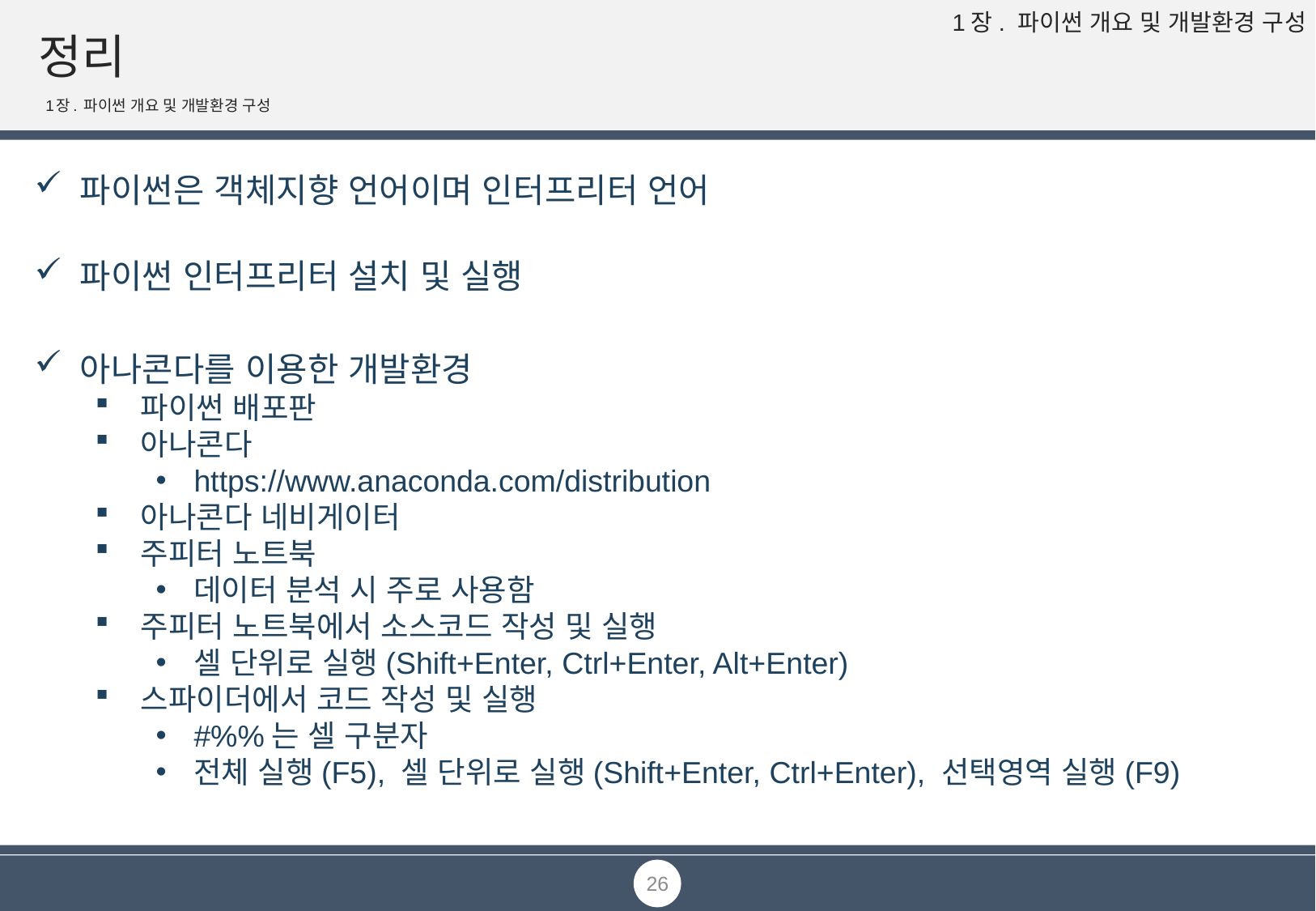

# 정리
1장. 파이썬 개요 및 개발환경 구성
파이썬은 객체지향 언어이며 인터프리터 언어
파이썬 인터프리터 설치 및 실행
아나콘다를 이용한 개발환경
파이썬 배포판
아나콘다
https://www.anaconda.com/distribution
아나콘다 네비게이터
주피터 노트북
데이터 분석 시 주로 사용함
주피터 노트북에서 소스코드 작성 및 실행
셀 단위로 실행(Shift+Enter, Ctrl+Enter, Alt+Enter)
스파이더에서 코드 작성 및 실행
#%%는 셀 구분자
전체 실행(F5), 셀 단위로 실행(Shift+Enter, Ctrl+Enter), 선택영역 실행(F9)
26